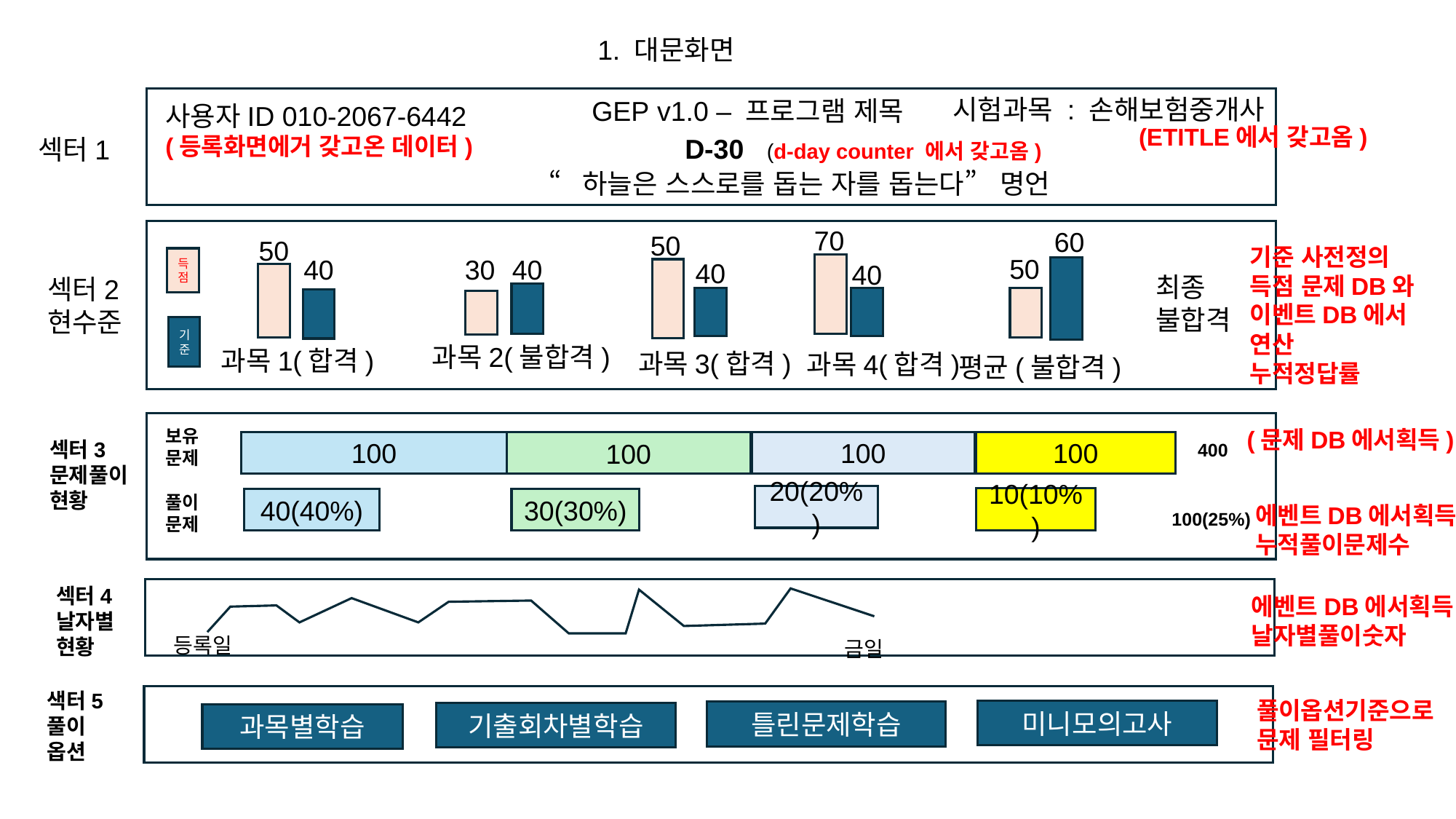

1. 대문화면
시험과목 : 손해보험중개사

GEP v1.0 – 프로그램 제목
사용자ID 010-2067-6442
(등록화면에거 갖고온 데이터)
(ETITLE에서 갖고옴)
D-30   (d-day counter 에서 갖고옴)
섹터1
“하늘은 스스로를 돕는 자를 돕는다”   명언
70
60

50
50
기준 사전정의
득점 문제DB와
이벤트DB에서
연산
누적정답률
50
40
30
40
득점
40
40

최종
불합격
섹터2
현수준

기준
과목2(불합격)
과목1(합격)
과목3(합격)
과목4(합격)
평균(불합격)

(문제DB에서획득)
보유
문제
섹터3
문제풀이
현황
100
100
100
100
400
풀이
문제
20(20%)
10(10%)
40(40%)
30(30%)
에벤트DB에서획득
누적풀이문제수
100(25%)
섹터4
날자별
현황

에벤트DB에서획득
날자별풀이숫자

등록일
금일
색터5
풀이
옵션

풀이옵션기준으로
문제 필터링
미니모의고사
틀린문제학습
기출회차별학습
과목별학습